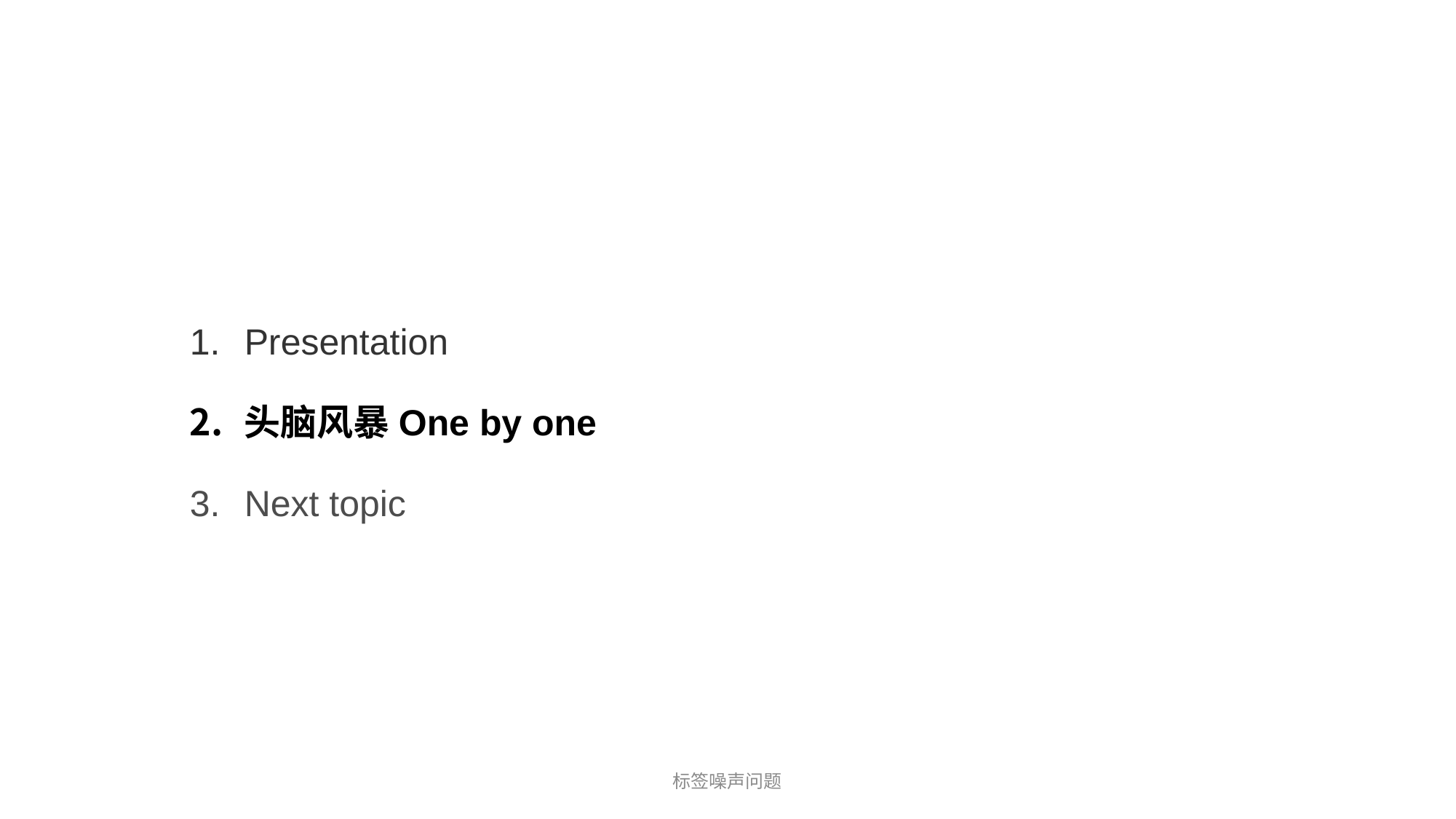

Presentation
头脑风暴One by one
Next topic

标签噪声问题